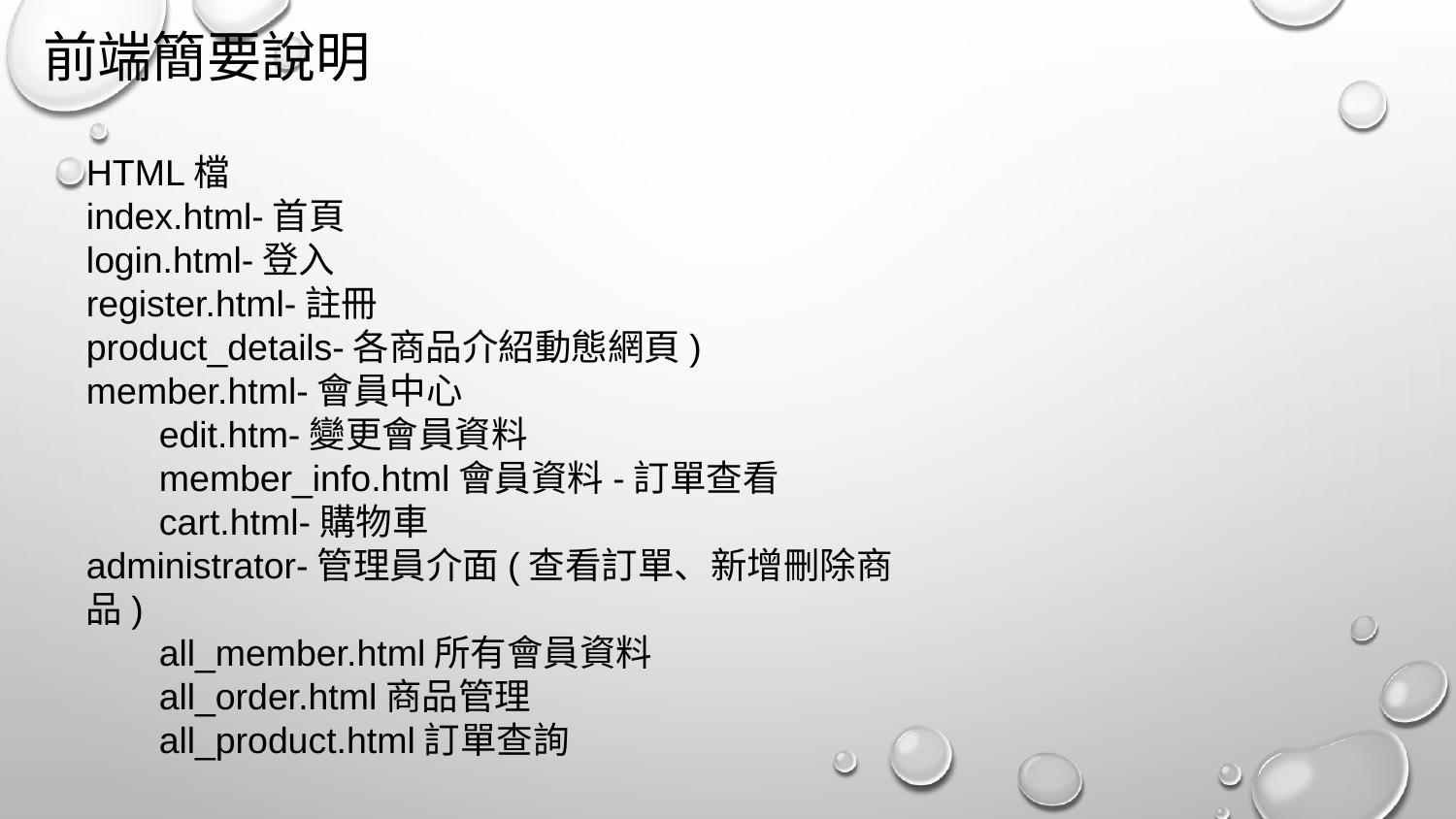

# 前端簡要說明
HTML檔
index.html-首頁
login.html-登入
register.html-註冊
product_details-各商品介紹動態網頁)
member.html-會員中心
edit.htm-變更會員資料
member_info.html會員資料-訂單查看
cart.html-購物車
administrator-管理員介面(查看訂單、新增刪除商品)
all_member.html所有會員資料
all_order.html商品管理
all_product.html訂單查詢